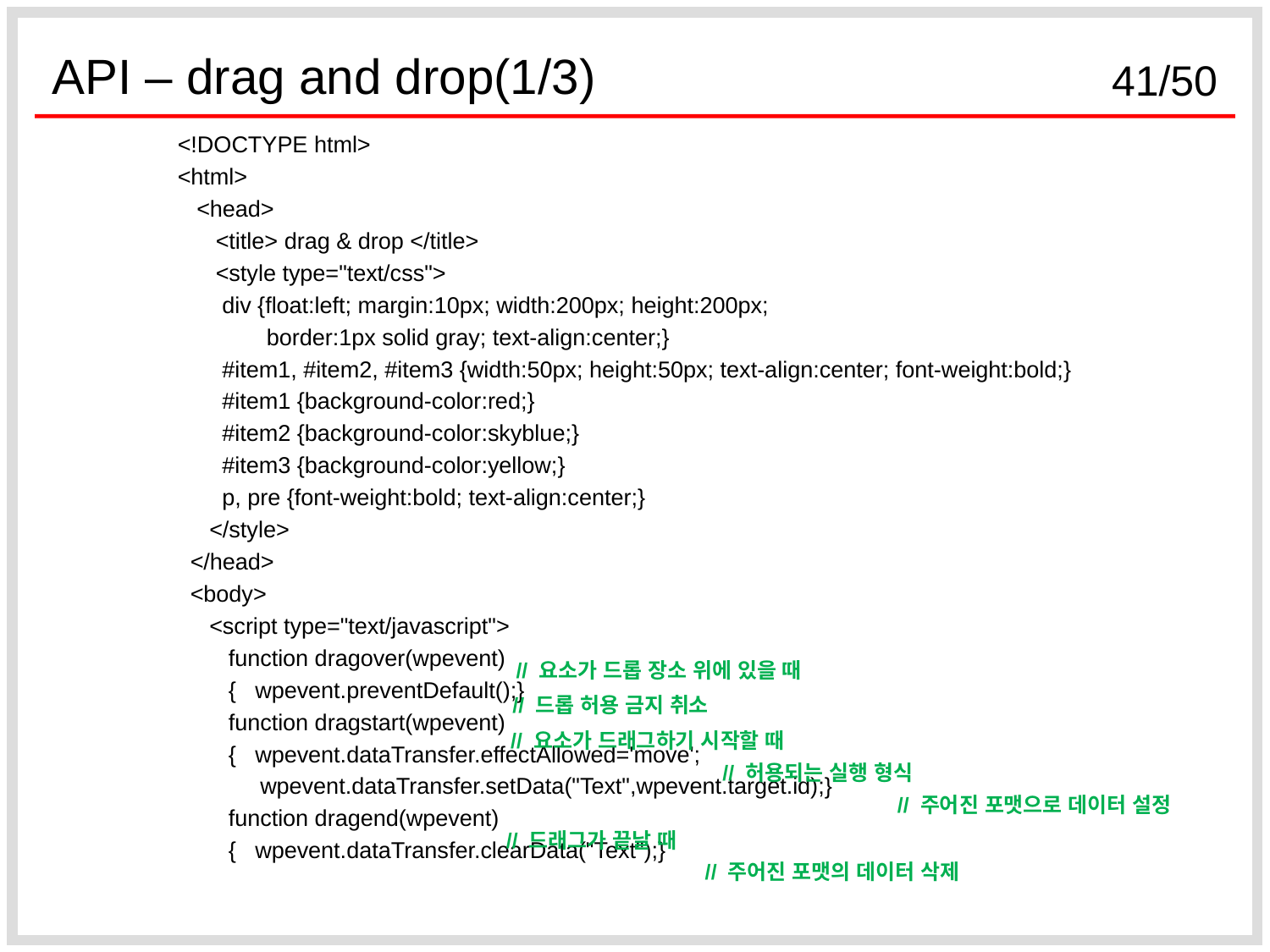

# API – drag and drop(1/3)
<!DOCTYPE html>
<html>
   <head>
      <title> drag & drop </title>
      <style type="text/css">
       div {float:left; margin:10px; width:200px; height:200px;
              border:1px solid gray; text-align:center;}
       #item1, #item2, #item3 {width:50px; height:50px; text-align:center; font-weight:bold;}
       #item1 {background-color:red;}
       #item2 {background-color:skyblue;}
       #item3 {background-color:yellow;}
       p, pre {font-weight:bold; text-align:center;}
     </style>
  </head>
  <body>
     <script type="text/javascript">
        function dragover(wpevent)
        {   wpevent.preventDefault();}
        function dragstart(wpevent)
        {   wpevent.dataTransfer.effectAllowed='move';
             wpevent.dataTransfer.setData("Text",wpevent.target.id);}
        function dragend(wpevent)
        {   wpevent.dataTransfer.clearData("Text");}

// 요소가 드롭 장소 위에 있을 때
// 드롭 허용 금지 취소
// 요소가 드래그하기 시작할 때
// 허용되는 실행 형식
// 주어진 포맷으로 데이터 설정
// 드래그가 끝날 때
// 주어진 포맷의 데이터 삭제